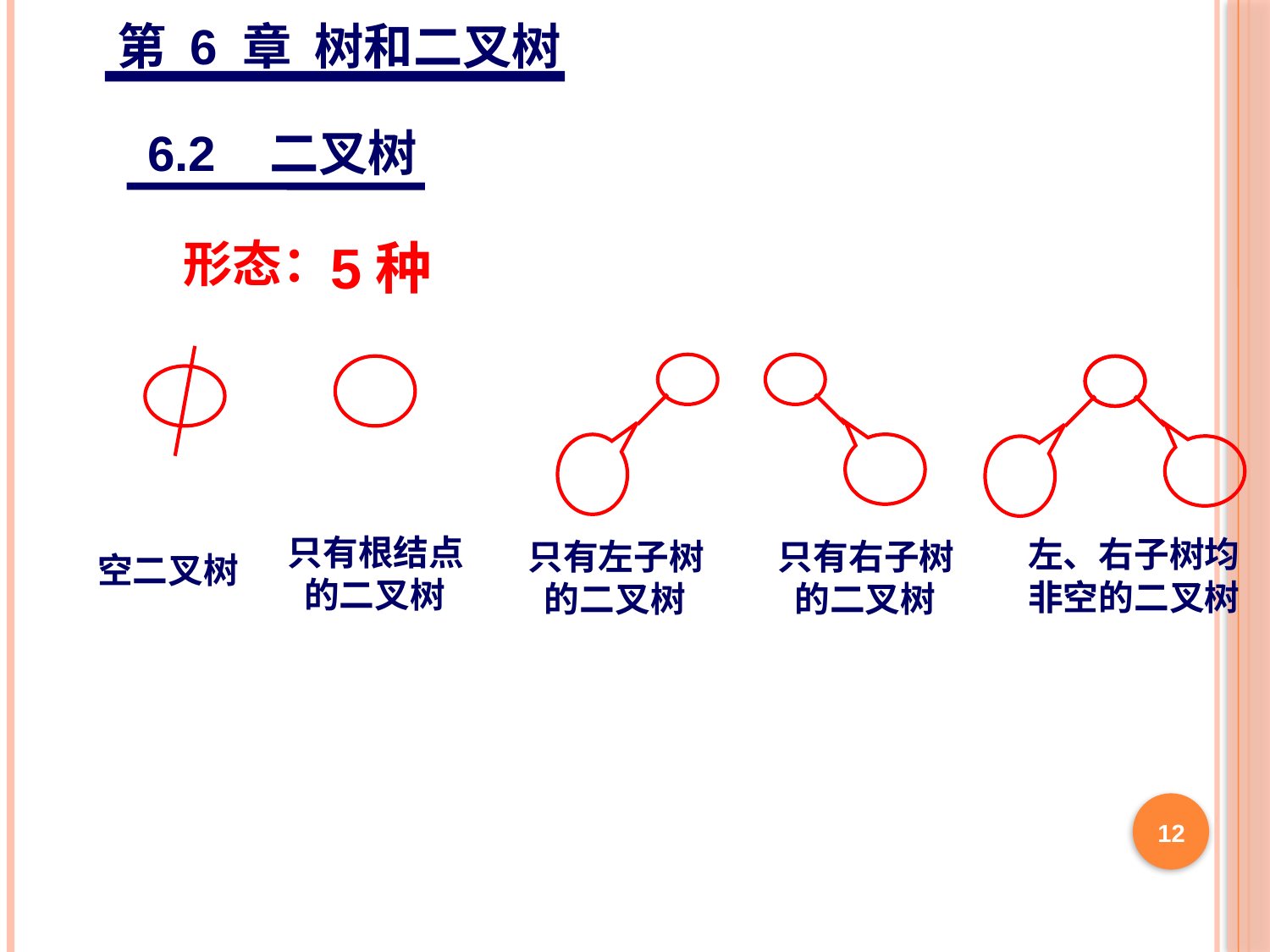

第 6 章  树和二叉树

6.2   二叉树

形态：
5种

空二叉树

只有左子树
 的二叉树

只有右子树
 的二叉树

只有根结点
 的二叉树

左、右子树均
非空的二叉树
12